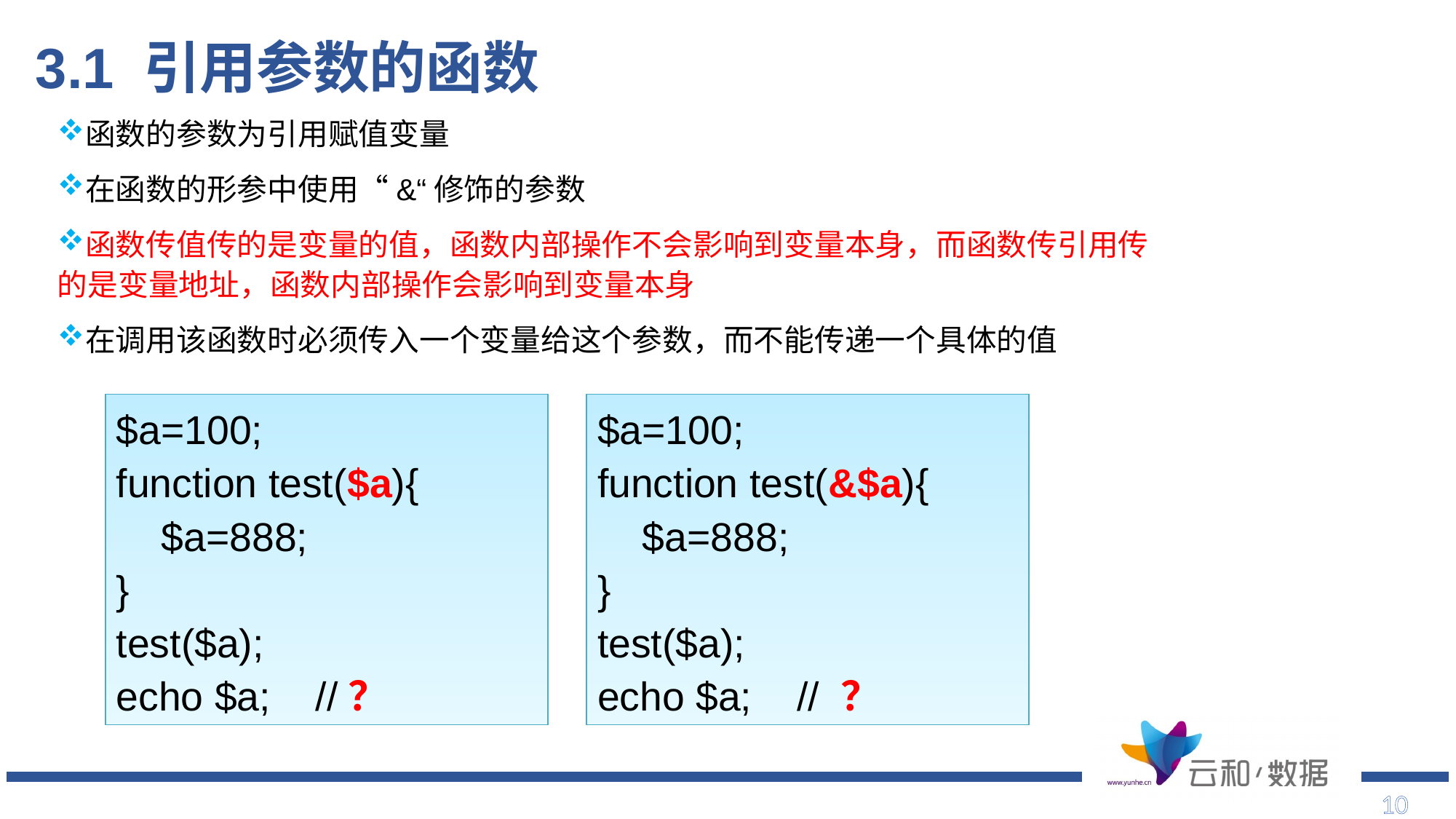

3.1 引用参数的函数
函数的参数为引用赋值变量
在函数的形参中使用“&“修饰的参数
函数传值传的是变量的值，函数内部操作不会影响到变量本身，而函数传引用传的是变量地址，函数内部操作会影响到变量本身
在调用该函数时必须传入一个变量给这个参数，而不能传递一个具体的值

$a=100;
function test($a){
    $a=888;
}
test($a);
echo $a;    //？
$a=100;
function test(&$a){
    $a=888;
}
test($a);
echo $a;    // ？